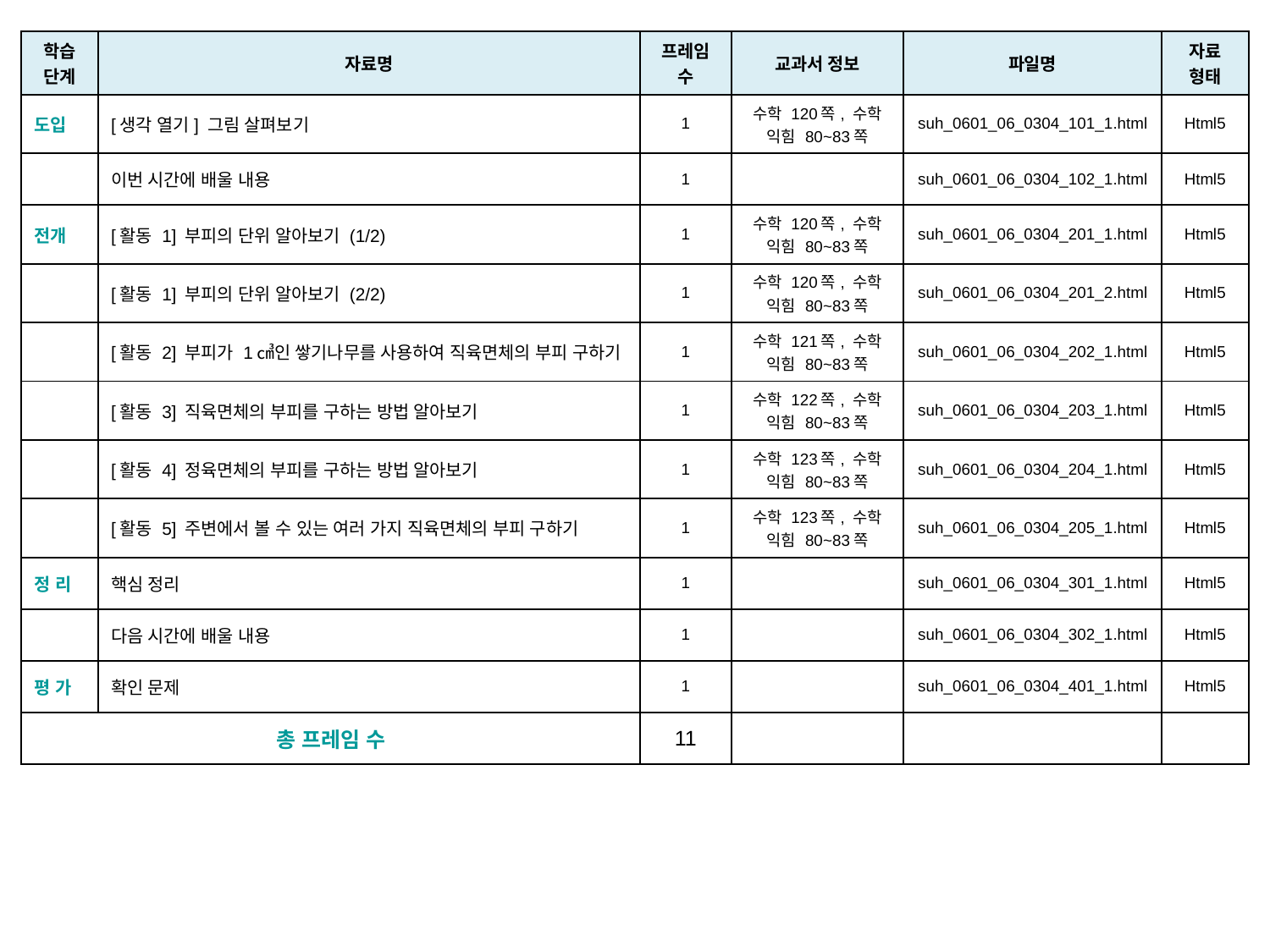

| 학습 단계 | 자료명 | 프레임 수 | 교과서 정보 | 파일명 | 자료 형태 |
| --- | --- | --- | --- | --- | --- |
| 도입 | [생각 열기] 그림 살펴보기 | 1 | 수학 120쪽, 수학 익힘 80~83쪽 | suh\_0601\_06\_0304\_101\_1.html | Html5 |
|  | 이번 시간에 배울 내용 | 1 |  | suh\_0601\_06\_0304\_102\_1.html | Html5 |
| 전개 | [활동 1] 부피의 단위 알아보기 (1/2) | 1 | 수학 120쪽, 수학 익힘 80~83쪽 | suh\_0601\_06\_0304\_201\_1.html | Html5 |
|  | [활동 1] 부피의 단위 알아보기 (2/2) | 1 | 수학 120쪽, 수학 익힘 80~83쪽 | suh\_0601\_06\_0304\_201\_2.html | Html5 |
|  | [활동 2] 부피가 1㎤인 쌓기나무를 사용하여 직육면체의 부피 구하기 | 1 | 수학 121쪽, 수학 익힘 80~83쪽 | suh\_0601\_06\_0304\_202\_1.html | Html5 |
|  | [활동 3] 직육면체의 부피를 구하는 방법 알아보기 | 1 | 수학 122쪽, 수학 익힘 80~83쪽 | suh\_0601\_06\_0304\_203\_1.html | Html5 |
|  | [활동 4] 정육면체의 부피를 구하는 방법 알아보기 | 1 | 수학 123쪽, 수학 익힘 80~83쪽 | suh\_0601\_06\_0304\_204\_1.html | Html5 |
|  | [활동 5] 주변에서 볼 수 있는 여러 가지 직육면체의 부피 구하기 | 1 | 수학 123쪽, 수학 익힘 80~83쪽 | suh\_0601\_06\_0304\_205\_1.html | Html5 |
| 정 리 | 핵심 정리 | 1 |  | suh\_0601\_06\_0304\_301\_1.html | Html5 |
|  | 다음 시간에 배울 내용 | 1 |  | suh\_0601\_06\_0304\_302\_1.html | Html5 |
| 평 가 | 확인 문제 | 1 |  | suh\_0601\_06\_0304\_401\_1.html | Html5 |
| 총 프레임 수 |  | 11 |  |  |  |